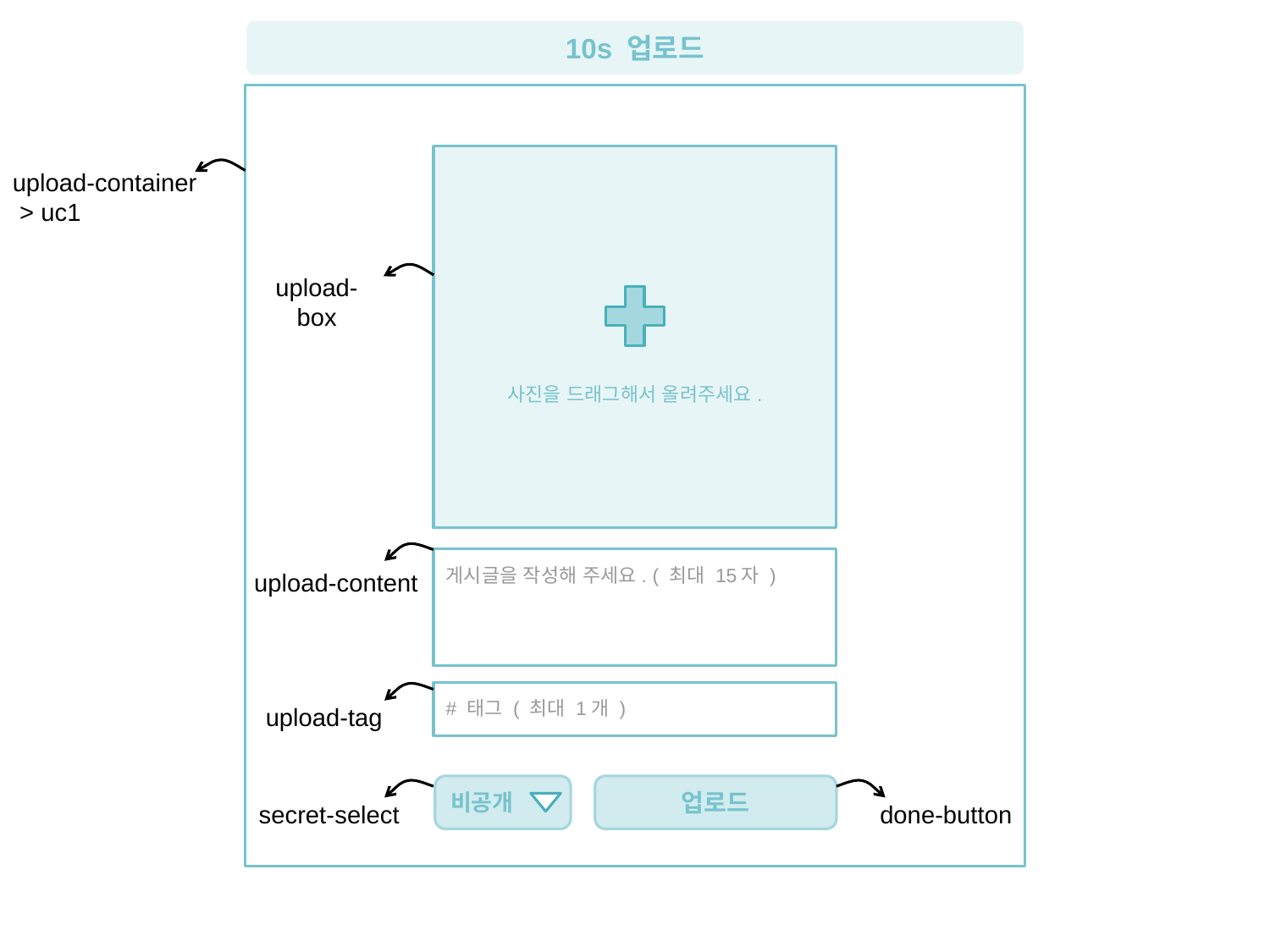

10s 업로드

upload-container
 > uc1

upload-box

사진을 드래그해서 올려주세요.

게시글을 작성해 주세요. ( 최대 15자 )

upload-content

# 태그 ( 최대 1개 )
upload-tag
비공개

업로드

secret-select
done-button